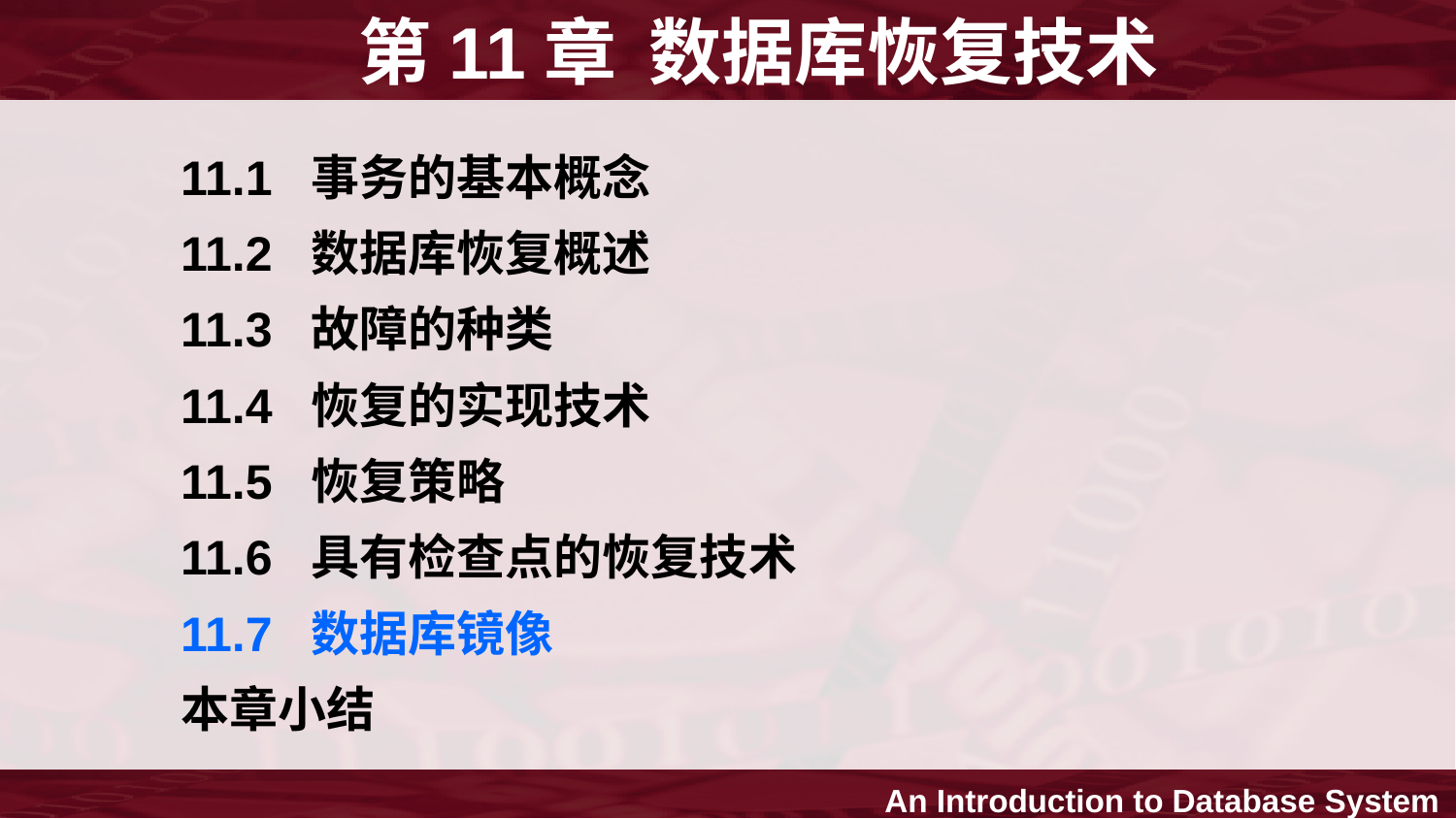

第11章  数据库恢复技术
11.1  事务的基本概念
11.2  数据库恢复概述
11.3  故障的种类
11.4  恢复的实现技术
11.5  恢复策略
11.6  具有检查点的恢复技术
11.7  数据库镜像
本章小结